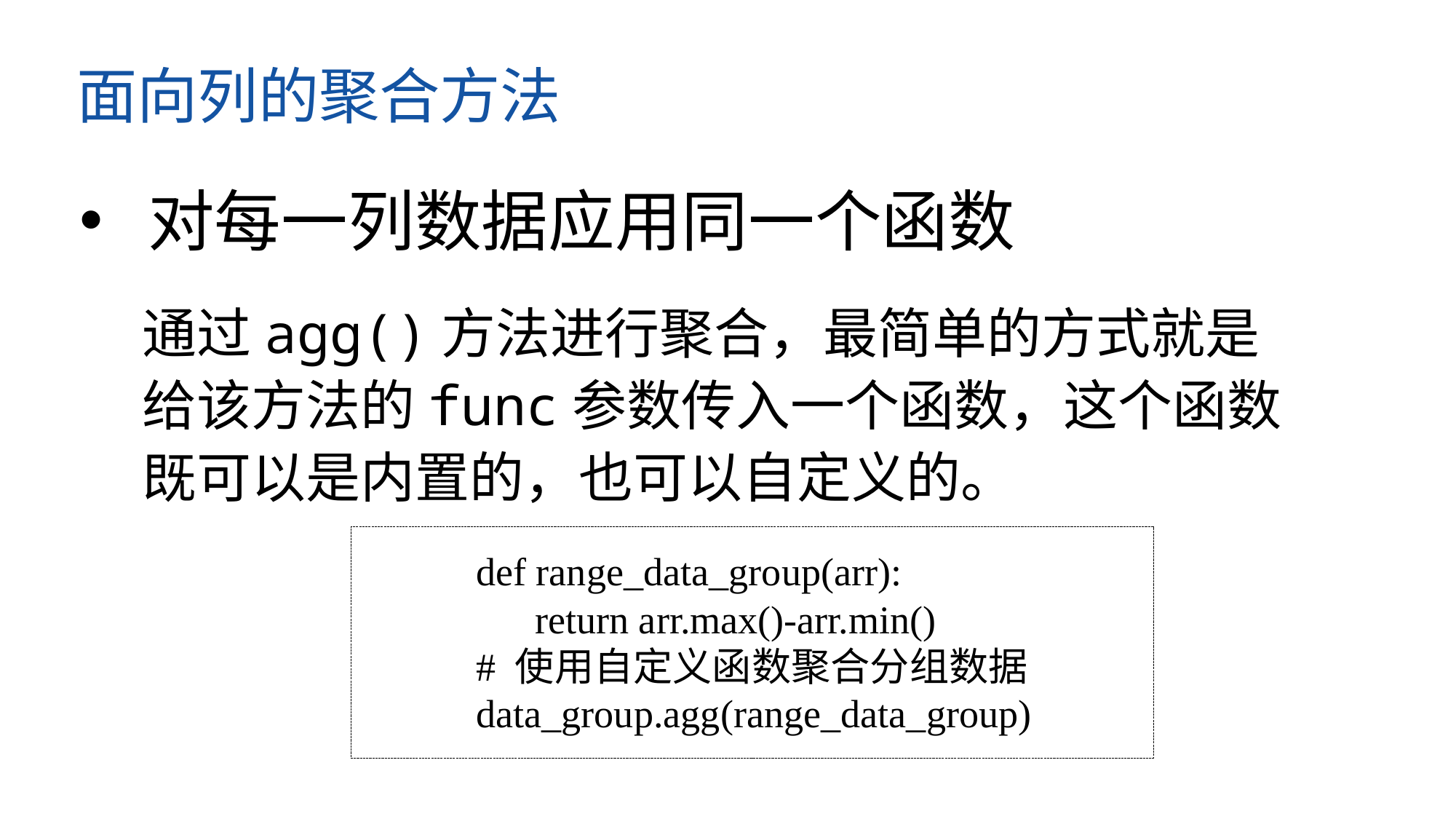

面向列的聚合方法
对每一列数据应用同一个函数
通过agg()方法进行聚合，最简单的方式就是给该方法的func参数传入一个函数，这个函数既可以是内置的，也可以自定义的。

def range_data_group(arr):
      return arr.max()-arr.min()
# 使用自定义函数聚合分组数据
data_group.agg(range_data_group)